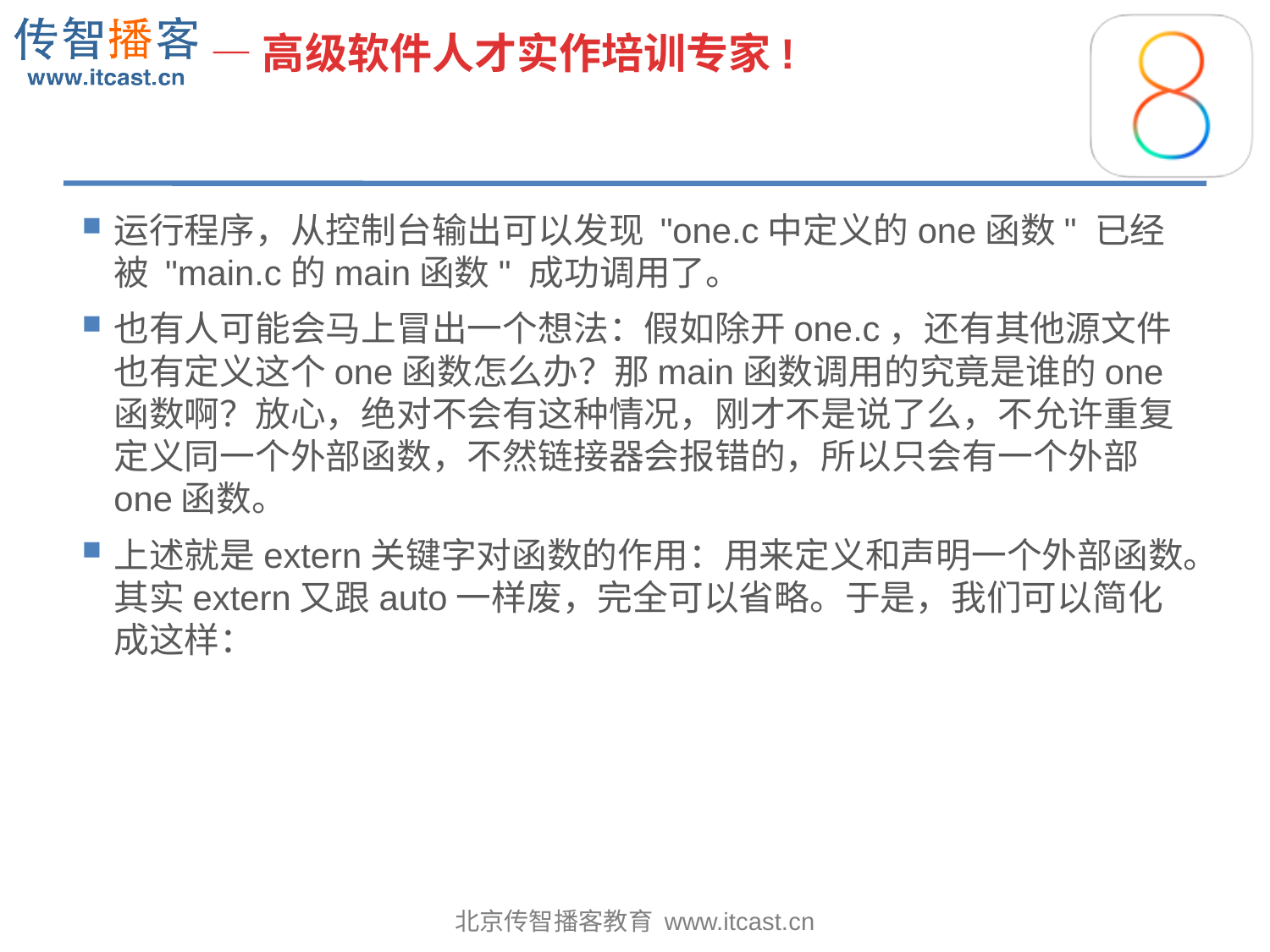

#
运行程序，从控制台输出可以发现 "one.c中定义的one函数" 已经被 "main.c的main函数" 成功调用了。
也有人可能会马上冒出一个想法：假如除开one.c，还有其他源文件也有定义这个one函数怎么办？那main函数调用的究竟是谁的one函数啊？放心，绝对不会有这种情况，刚才不是说了么，不允许重复定义同一个外部函数，不然链接器会报错的，所以只会有一个外部one函数。
上述就是extern关键字对函数的作用：用来定义和声明一个外部函数。其实extern又跟auto一样废，完全可以省略。于是，我们可以简化成这样：